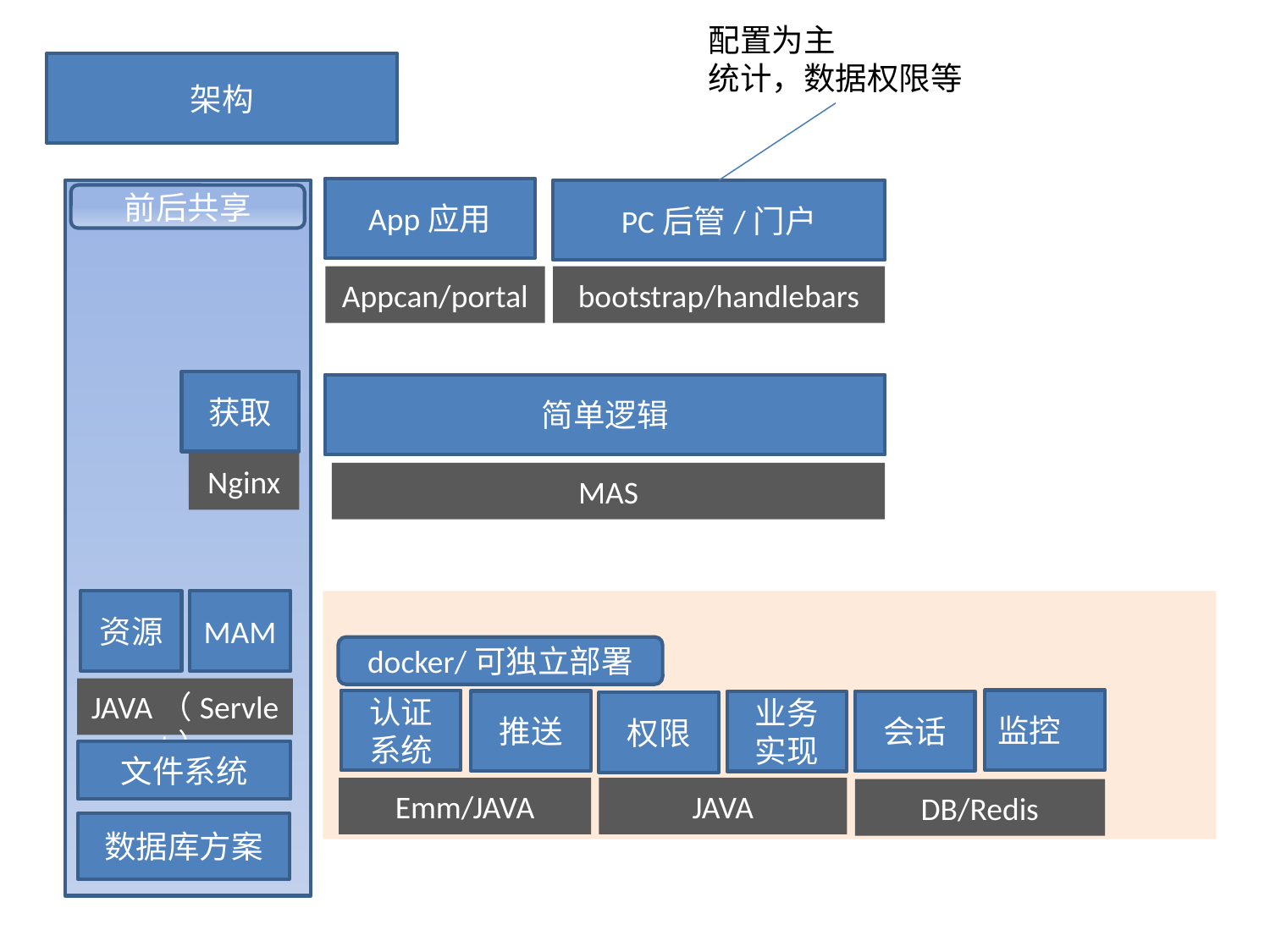

配置为主
统计，数据权限等
架构
App应用

PC后管/门户
前后共享
Appcan/portal
bootstrap/handlebars
获取
简单逻辑
Nginx
MAS
资源
MAM

docker/可独立部署
 JAVA（Servlet）
监控
认证系统
推送
会话
业务实现
权限
文件系统
Emm/JAVA
JAVA
DB/Redis
数据库方案